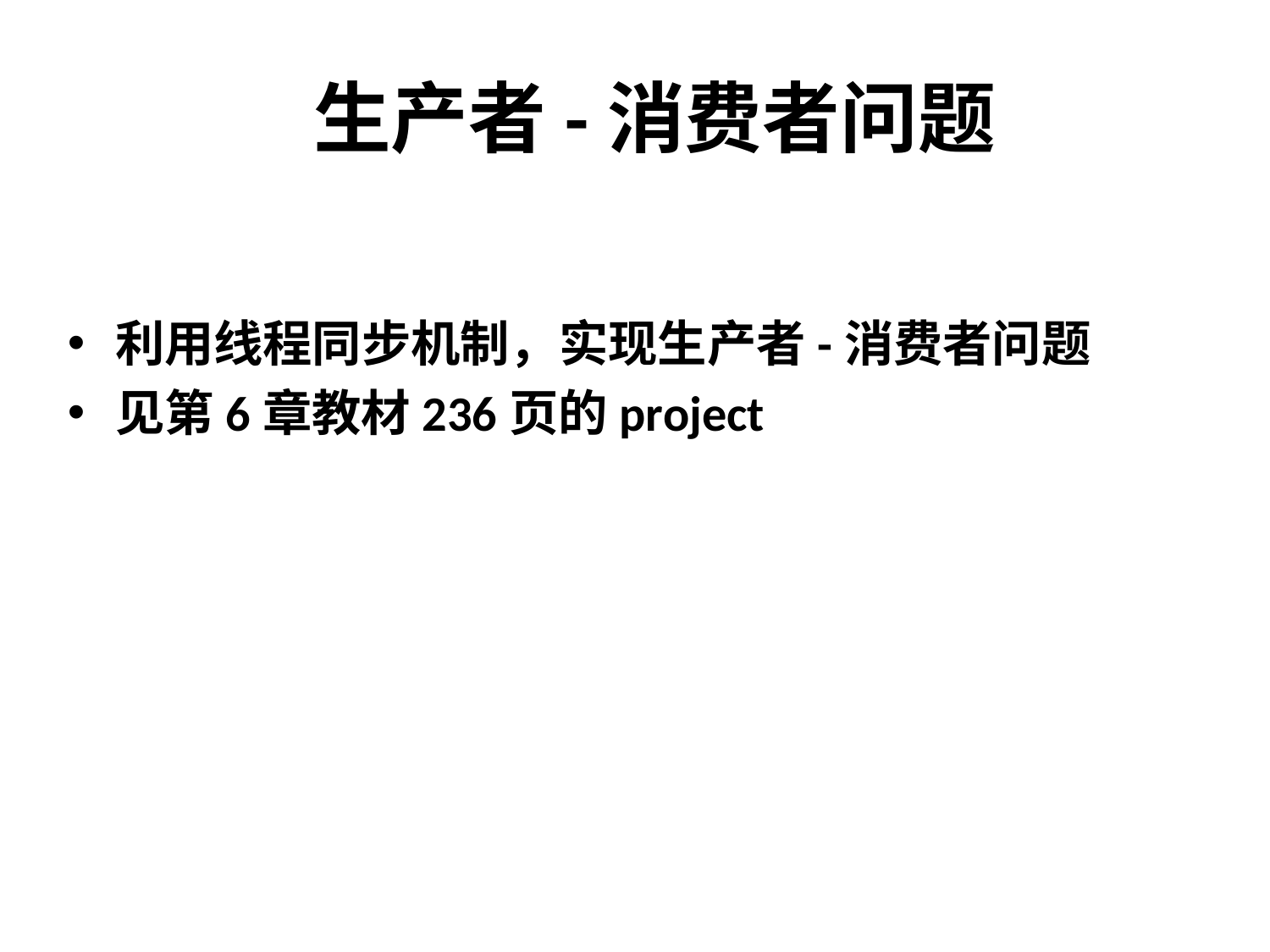

# 生产者-消费者问题
利用线程同步机制，实现生产者-消费者问题
见第6章教材236页的project